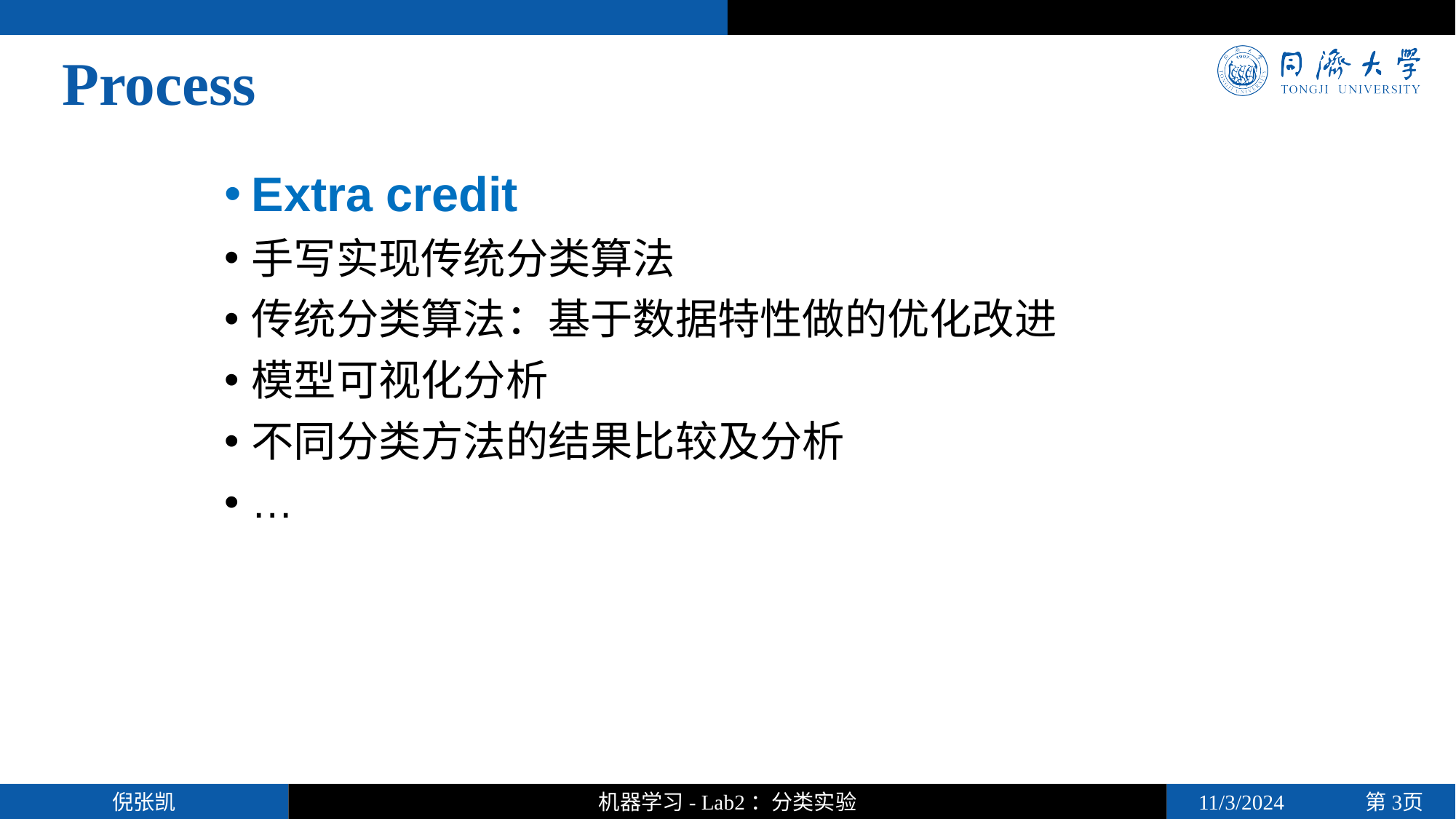

Process
Extra credit
手写实现传统分类算法
传统分类算法：基于数据特性做的优化改进
模型可视化分析
不同分类方法的结果比较及分析
…